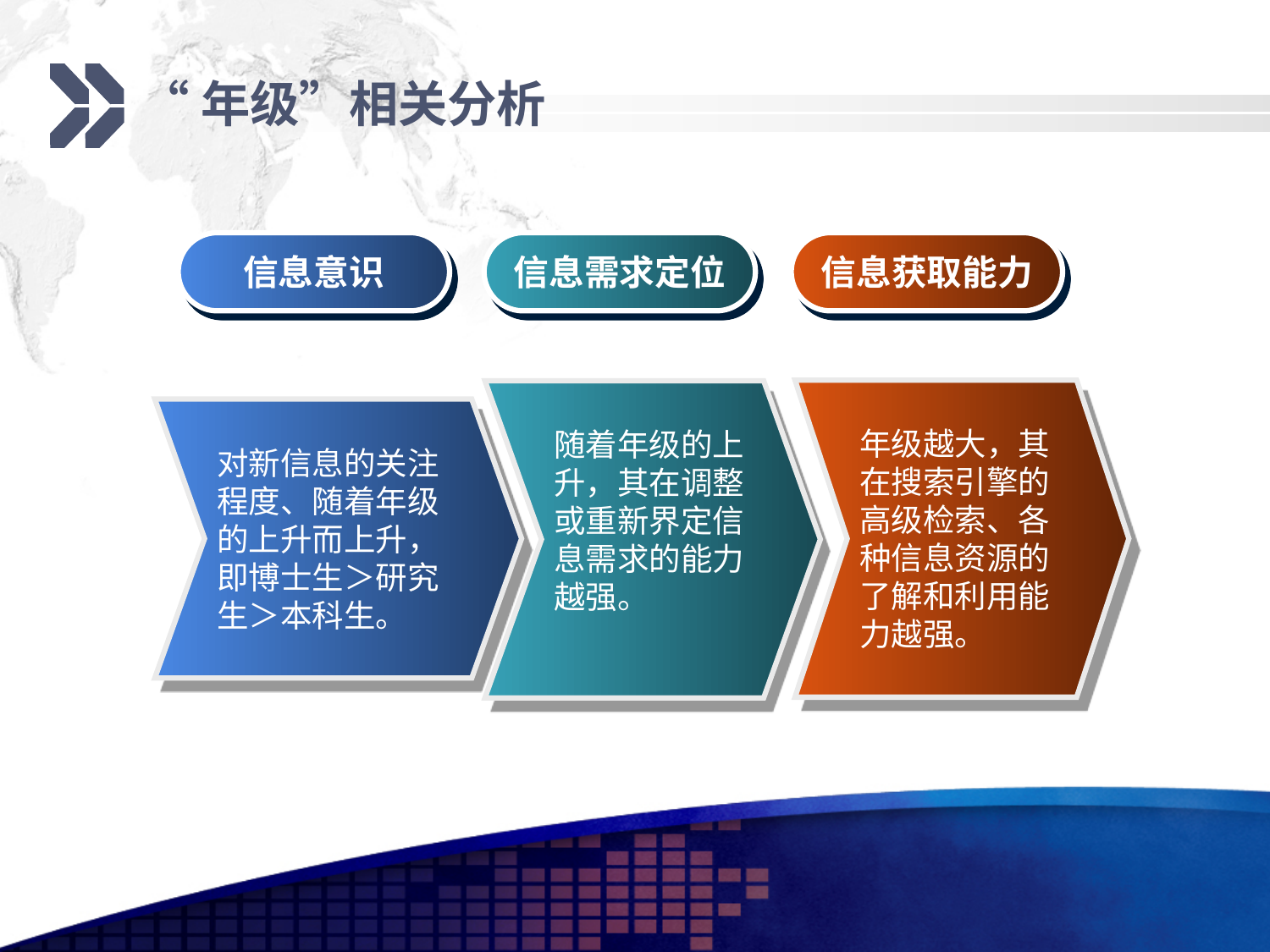

# “年级”相关分析
信息意识
信息需求定位
信息获取能力

对新信息的关注程度、随着年级的上升而上升，即博士生＞研究生＞本科生。

年级越大，其在搜索引擎的高级检索、各种信息资源的了解和利用能力越强。

随着年级的上升，其在调整或重新界定信息需求的能力越强。